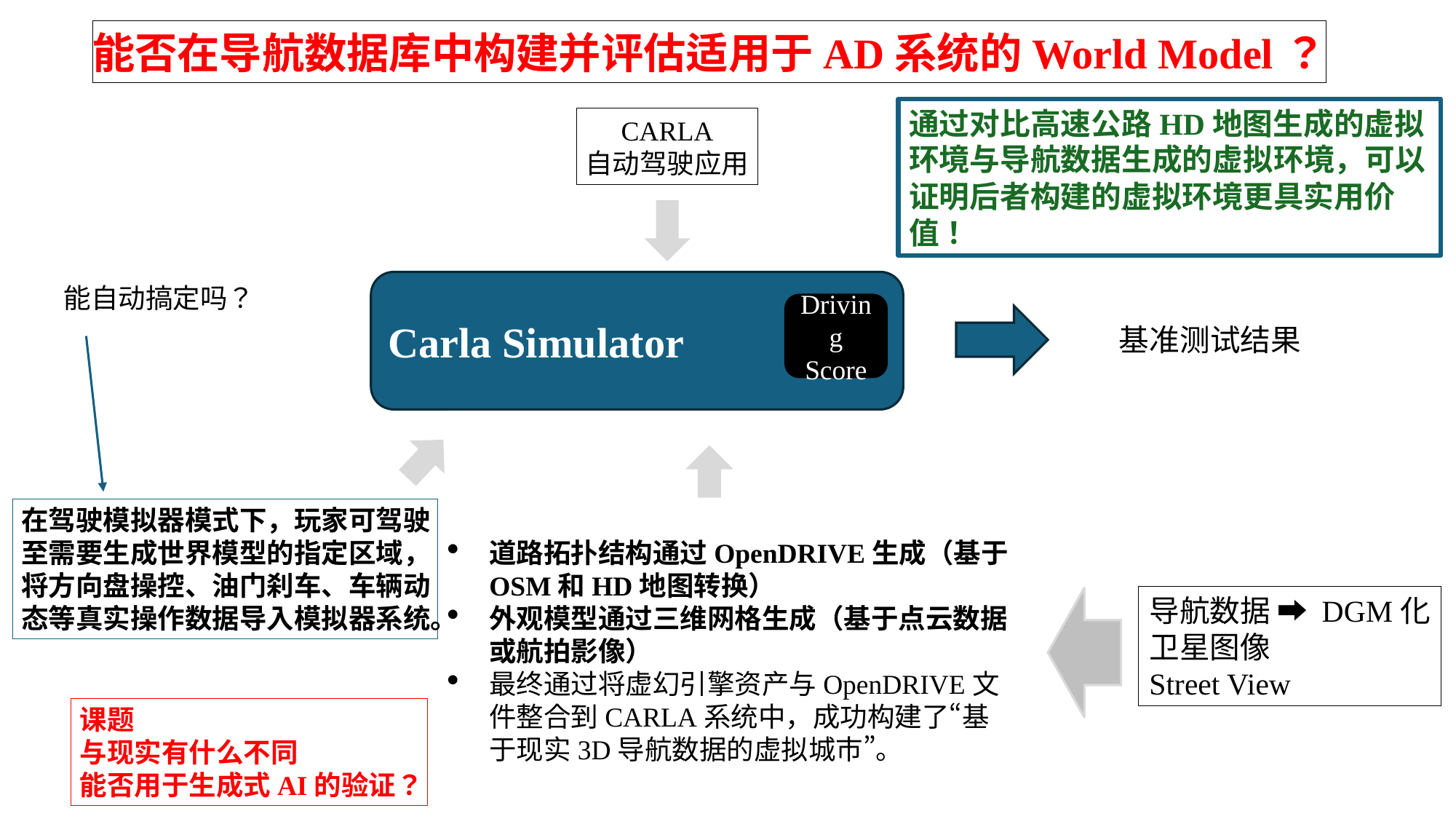

能否在导航数据库中构建并评估适用于AD系统的World Model？
通过对比高速公路HD地图生成的虚拟环境与导航数据生成的虚拟环境，可以证明后者构建的虚拟环境更具实用价值！
CARLA
自动驾驶应用

Carla Simulator
能自动搞定吗？
Driving
Score

基准测试结果

在驾驶模拟器模式下，玩家可驾驶至需要生成世界模型的指定区域，将方向盘操控、油门刹车、车辆动态等真实操作数据导入模拟器系统。
道路拓扑结构通过OpenDRIVE生成（基于OSM和HD地图转换）
外观模型通过三维网格生成（基于点云数据或航拍影像）
最终通过将虚幻引擎资产与OpenDRIVE文件整合到CARLA系统中，成功构建了“基于现实3D导航数据的虚拟城市”。
导航数据 ➡ DGM化
卫星图像
Street View

课题
与现实有什么不同
能否用于生成式AI的验证？